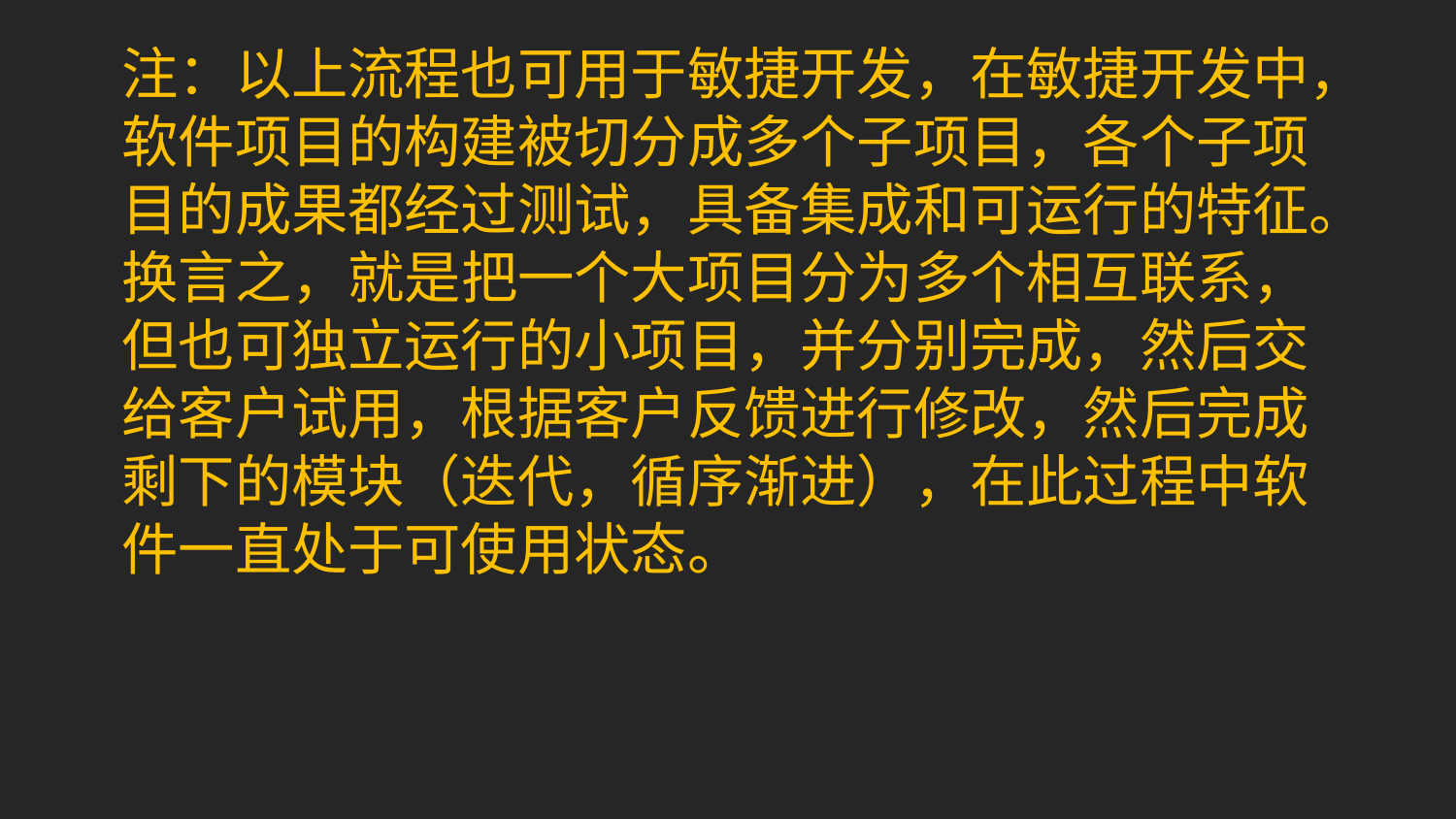

注：以上流程也可用于敏捷开发，在敏捷开发中，软件项目的构建被切分成多个子项目，各个子项目的成果都经过测试，具备集成和可运行的特征。换言之，就是把一个大项目分为多个相互联系，但也可独立运行的小项目，并分别完成，然后交给客户试用，根据客户反馈进行修改，然后完成剩下的模块（迭代，循序渐进），在此过程中软件一直处于可使用状态。